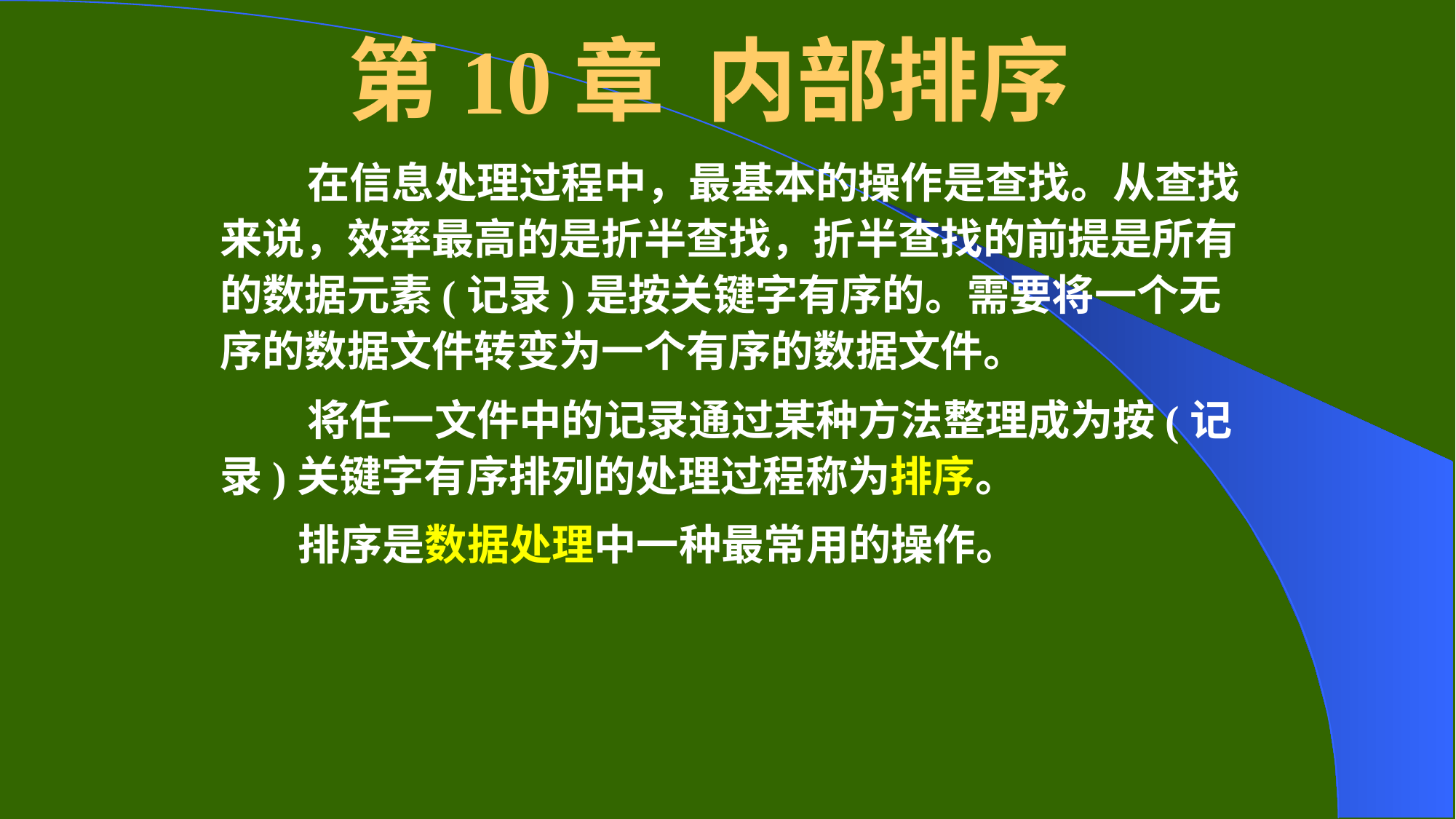

# 第10章  内部排序
        在信息处理过程中，最基本的操作是查找。从查找来说，效率最高的是折半查找，折半查找的前提是所有的数据元素(记录)是按关键字有序的。需要将一个无序的数据文件转变为一个有序的数据文件。
        将任一文件中的记录通过某种方法整理成为按(记录)关键字有序排列的处理过程称为排序。
       排序是数据处理中一种最常用的操作。